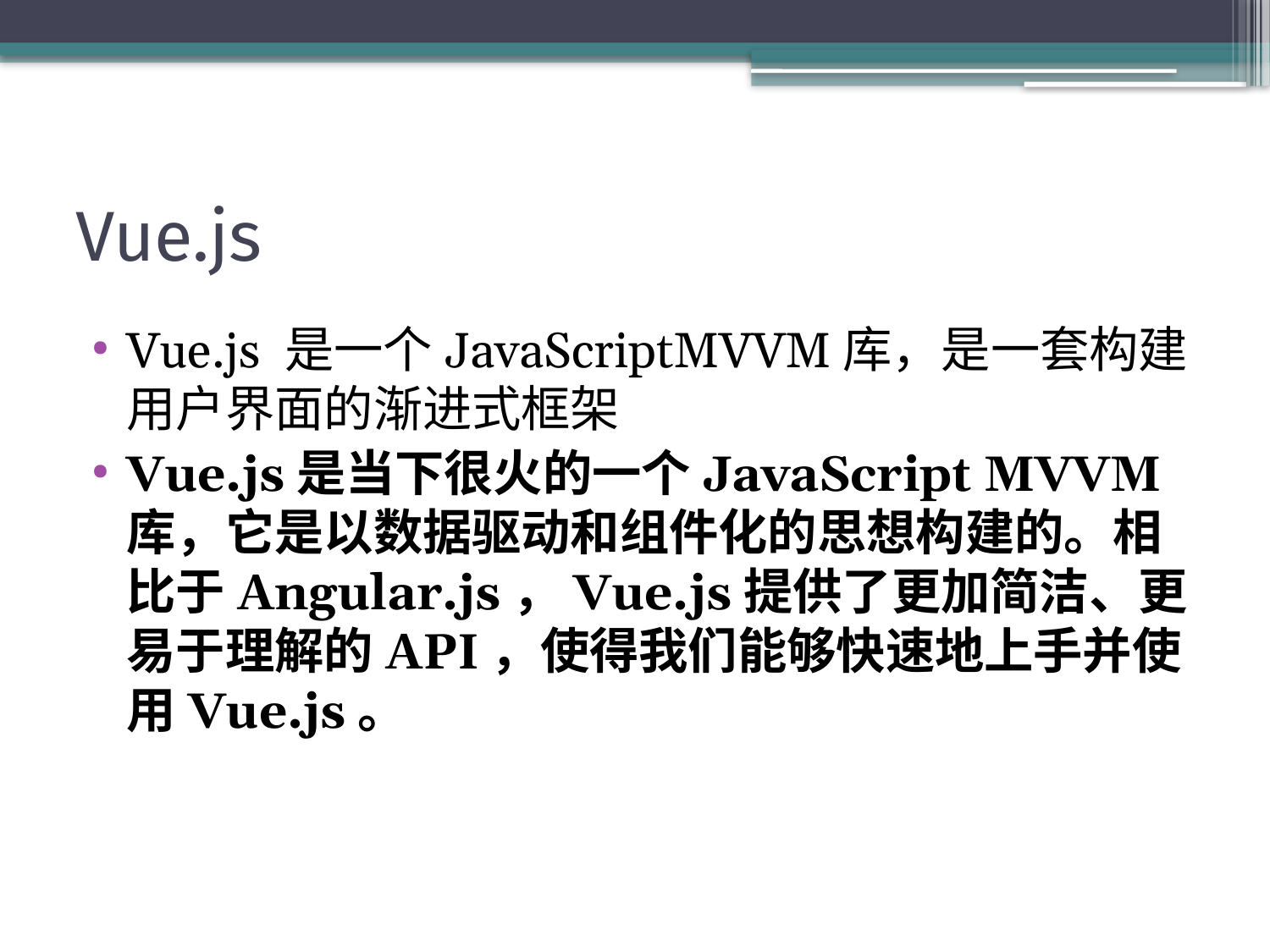

# Vue.js
Vue.js 是一个JavaScriptMVVM库，是一套构建用户界面的渐进式框架
Vue.js是当下很火的一个JavaScript MVVM库，它是以数据驱动和组件化的思想构建的。相比于Angular.js，Vue.js提供了更加简洁、更易于理解的API，使得我们能够快速地上手并使用Vue.js。